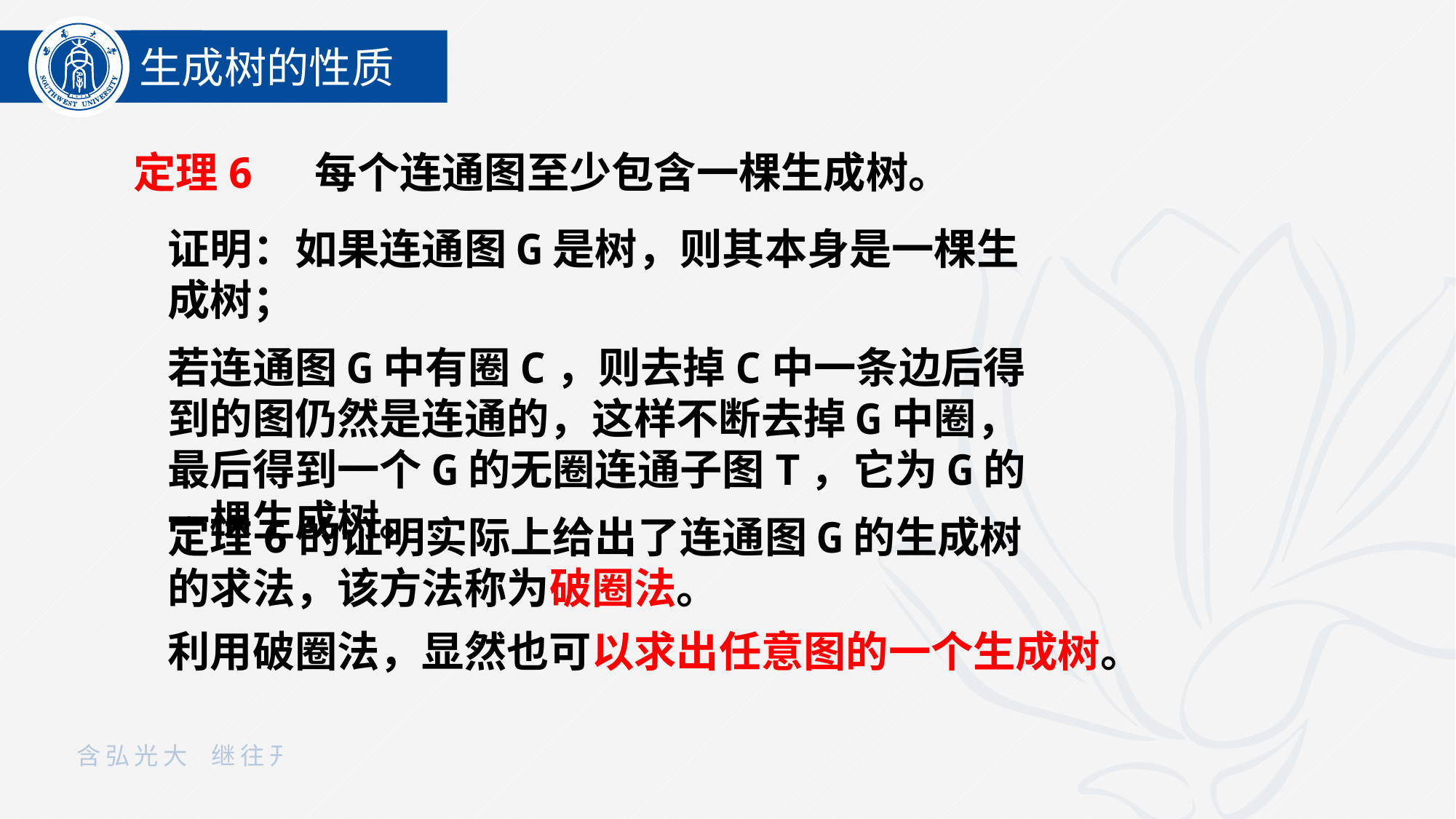

生成树的性质
定理6  每个连通图至少包含一棵生成树。
证明：如果连通图G是树，则其本身是一棵生成树；
若连通图G中有圈C，则去掉C中一条边后得到的图仍然是连通的，这样不断去掉G中圈，最后得到一个G的无圈连通子图T，它为G的一棵生成树。
定理6的证明实际上给出了连通图G的生成树的求法，该方法称为破圈法。
利用破圈法，显然也可以求出任意图的一个生成树。